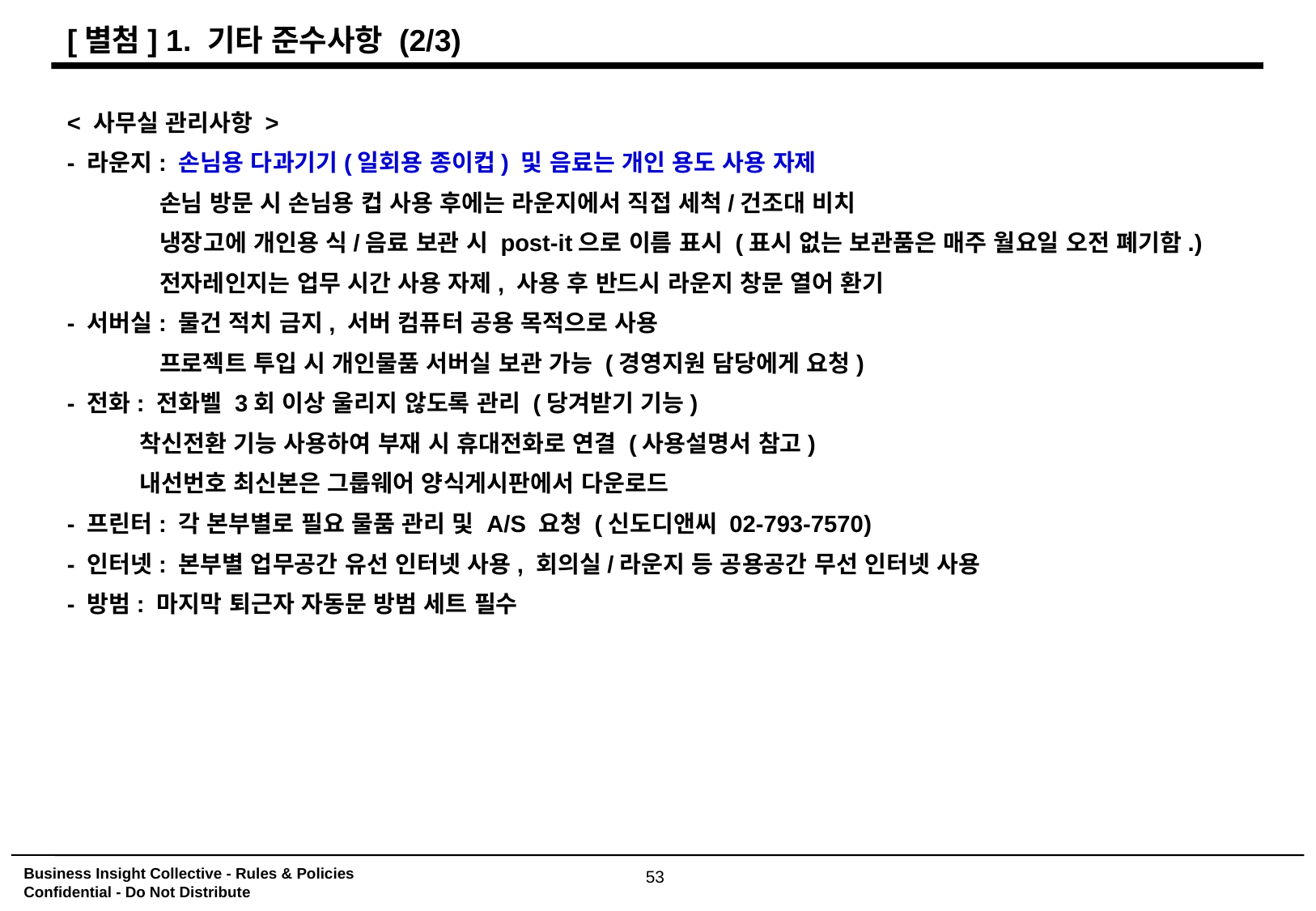

[별첨] 1. 기타 준수사항 (2/3)
< 사무실 관리사항 >
- 라운지: 손님용 다과기기(일회용 종이컵) 및 음료는 개인 용도 사용 자제
             손님 방문 시 손님용 컵 사용 후에는 라운지에서 직접 세척/건조대 비치
             냉장고에 개인용 식/음료 보관 시 post-it으로 이름 표시 (표시 없는 보관품은 매주 월요일 오전 폐기함.)
             전자레인지는 업무 시간 사용 자제, 사용 후 반드시 라운지 창문 열어 환기
- 서버실: 물건 적치 금지, 서버 컴퓨터 공용 목적으로 사용
             프로젝트 투입 시 개인물품 서버실 보관 가능 (경영지원 담당에게 요청)
- 전화: 전화벨 3회 이상 울리지 않도록 관리 (당겨받기 기능)
          착신전환 기능 사용하여 부재 시 휴대전화로 연결 (사용설명서 참고)
          내선번호 최신본은 그룹웨어 양식게시판에서 다운로드
- 프린터: 각 본부별로 필요 물품 관리 및 A/S 요청 (신도디앤씨 02-793-7570)
- 인터넷: 본부별 업무공간 유선 인터넷 사용, 회의실/라운지 등 공용공간 무선 인터넷 사용
- 방범: 마지막 퇴근자 자동문 방범 세트 필수